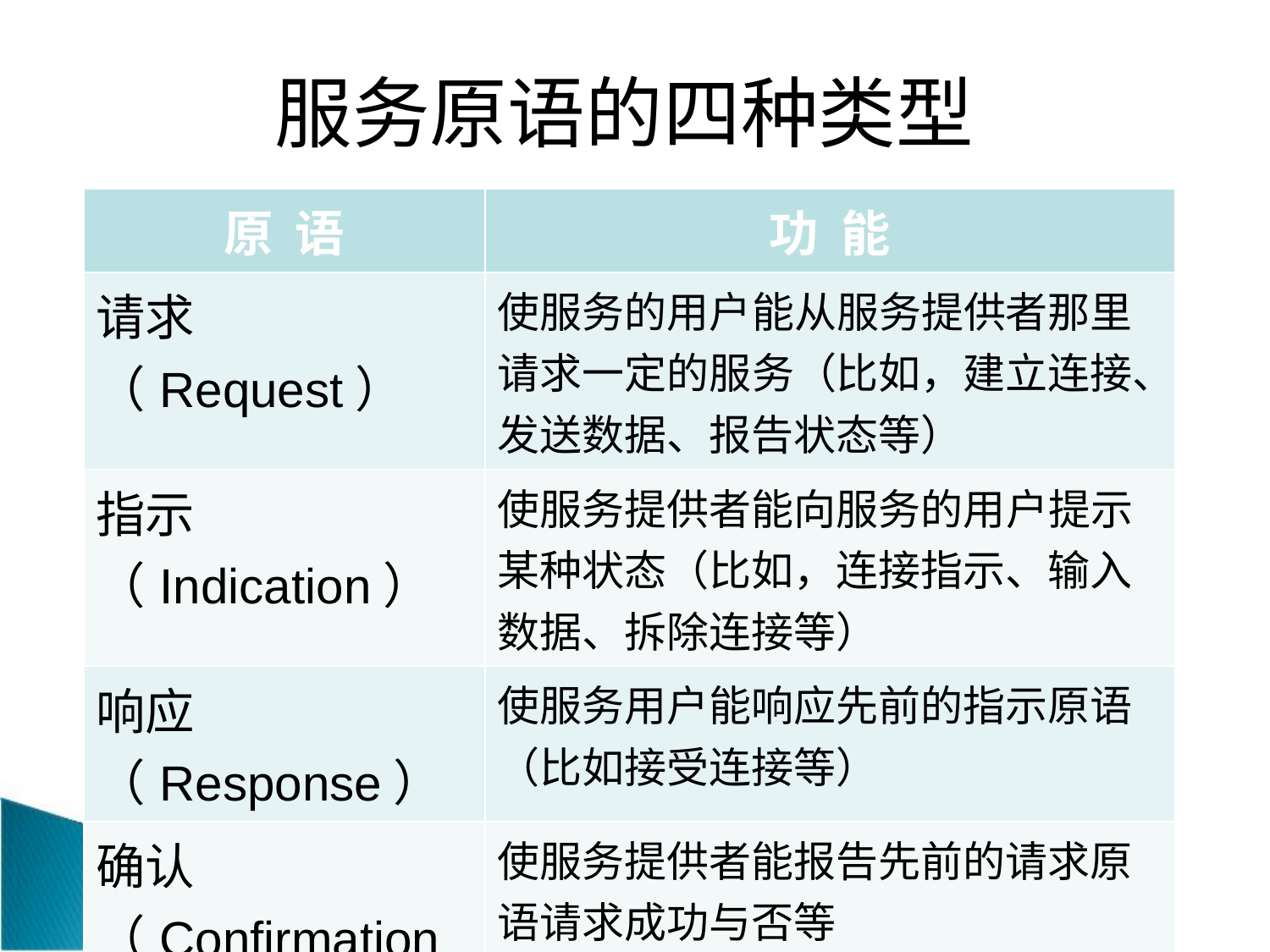

# 服务原语的四种类型
| 原 语 | 功 能 |
| --- | --- |
| 请求（Request） | 使服务的用户能从服务提供者那里请求一定的服务（比如，建立连接、发送数据、报告状态等） |
| 指示（Indication） | 使服务提供者能向服务的用户提示某种状态（比如，连接指示、输入数据、拆除连接等） |
| 响应（Response） | 使服务用户能响应先前的指示原语（比如接受连接等） |
| 确认（Confirmation） | 使服务提供者能报告先前的请求原语请求成功与否等 |